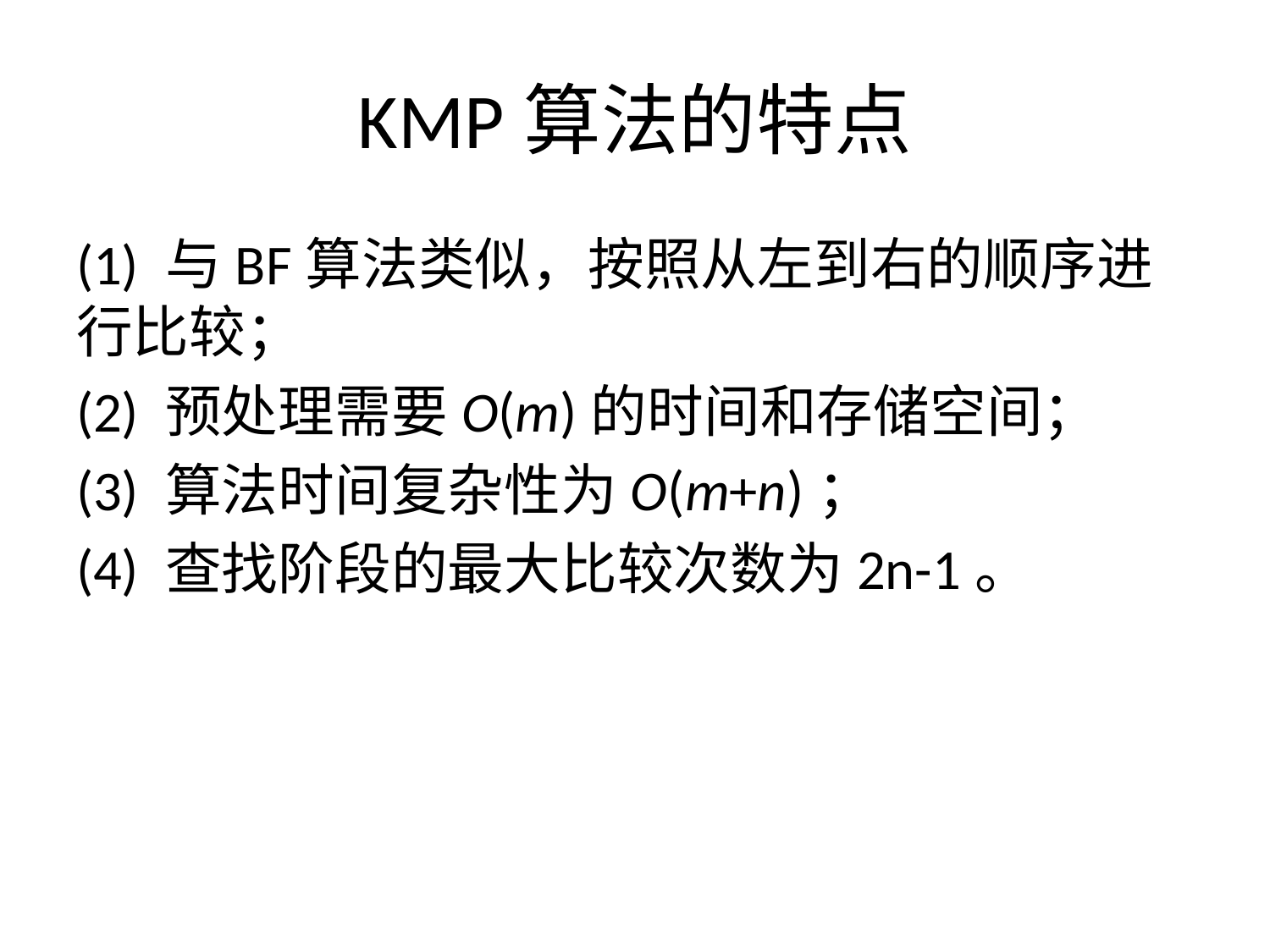

# KMP算法的特点
(1) 与BF算法类似，按照从左到右的顺序进行比较；
(2) 预处理需要O(m)的时间和存储空间；
(3) 算法时间复杂性为O(m+n)；
(4) 查找阶段的最大比较次数为2n-1。